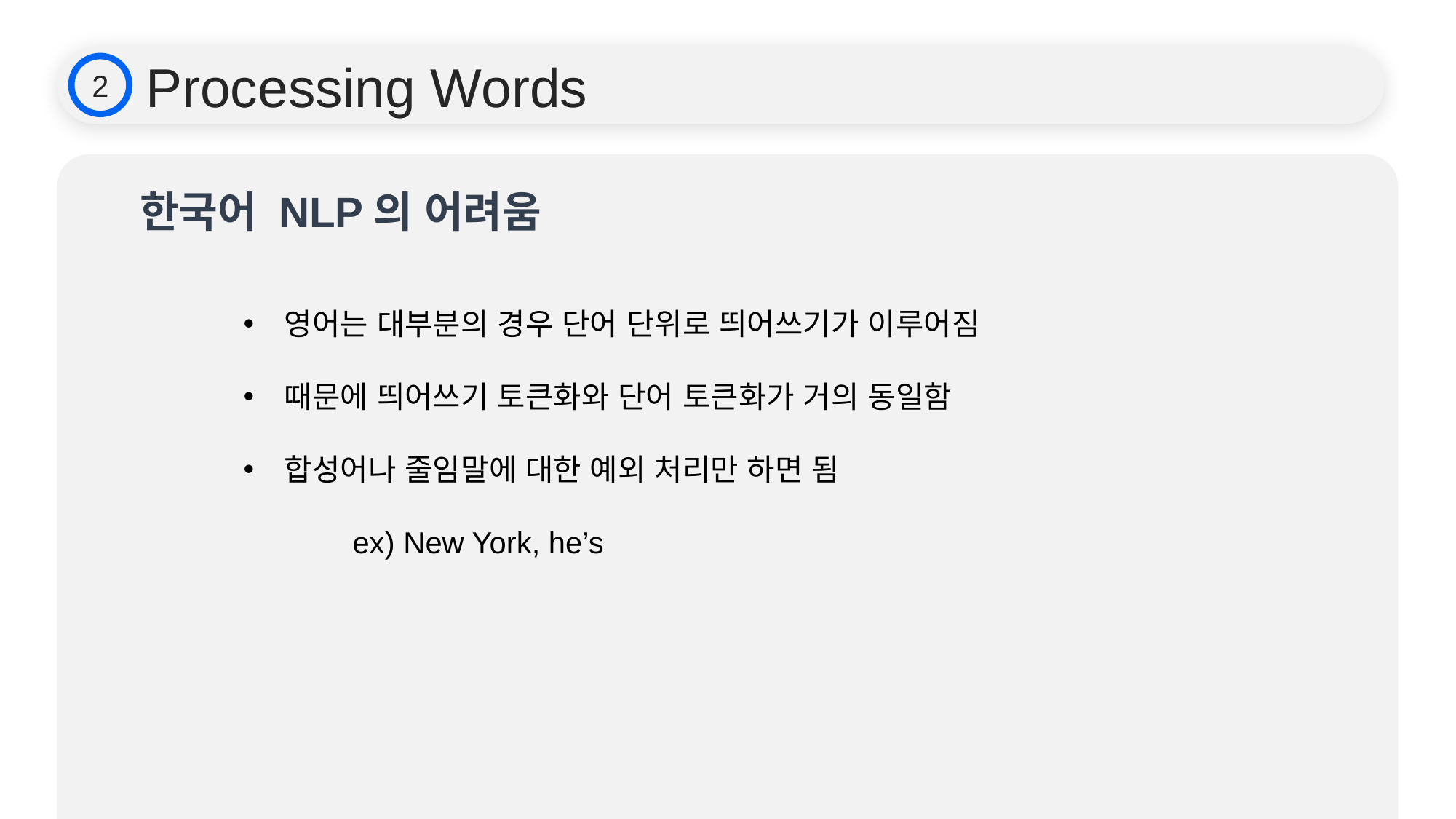

Processing Words
2

한국어 NLP의 어려움
영어는 대부분의 경우 단어 단위로 띄어쓰기가 이루어짐
때문에 띄어쓰기 토큰화와 단어 토큰화가 거의 동일함
합성어나 줄임말에 대한 예외 처리만 하면 됨
	ex) New York, he’s